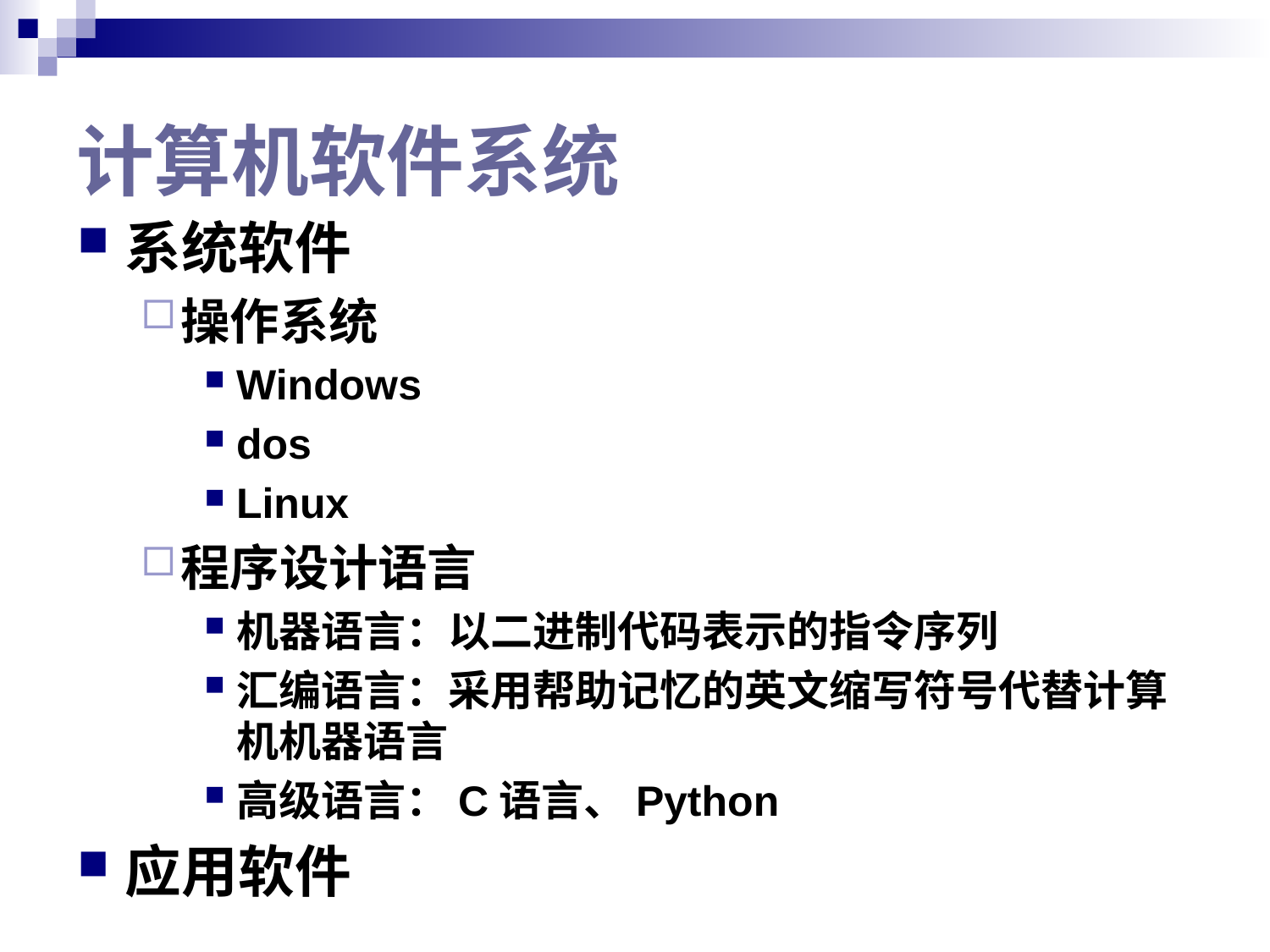

# 计算机软件系统
系统软件
操作系统
Windows
dos
Linux
程序设计语言
机器语言：以二进制代码表示的指令序列
汇编语言：采用帮助记忆的英文缩写符号代替计算机机器语言
高级语言：C语言、Python
应用软件